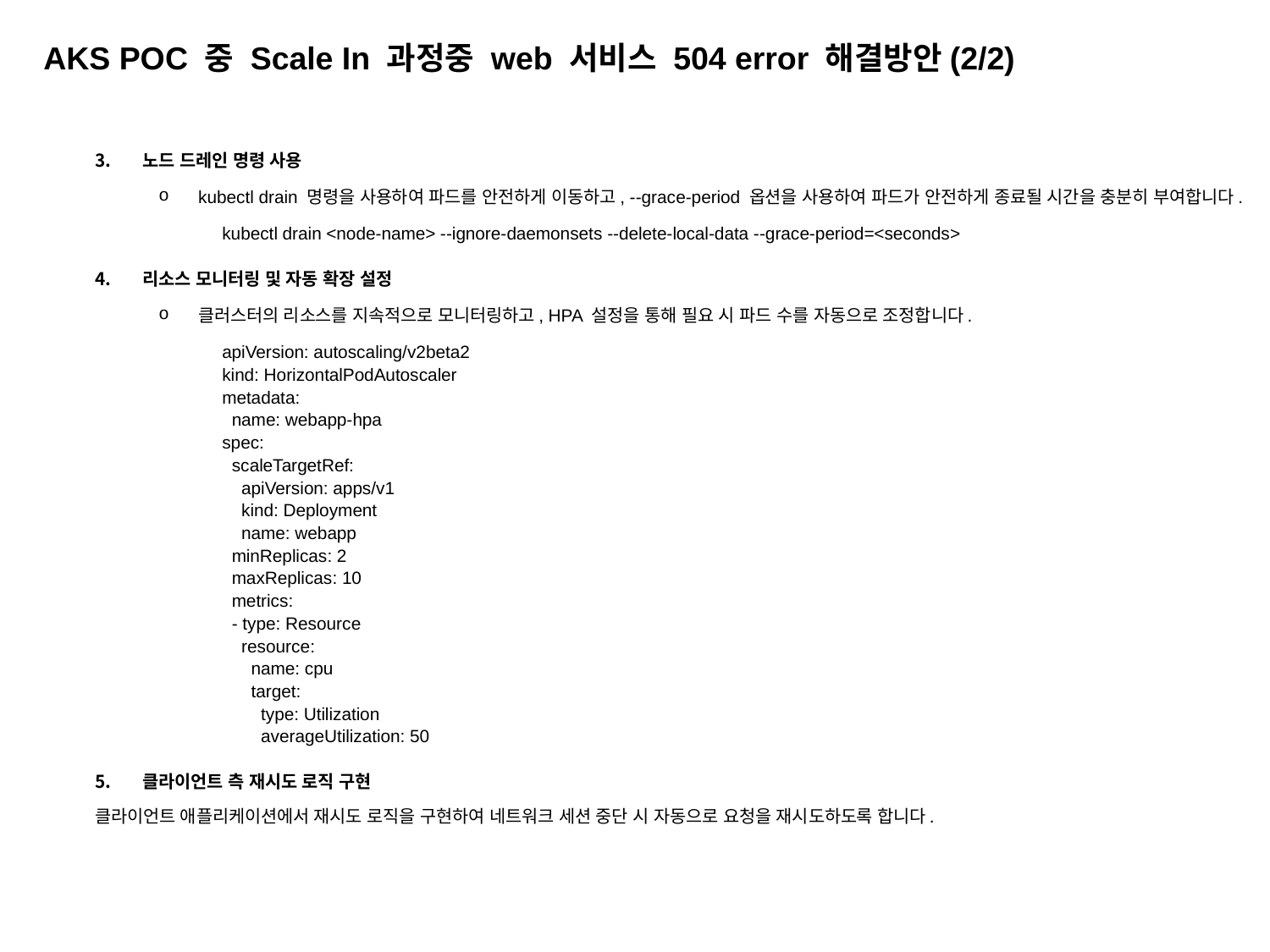

AKS POC 중 Scale In 과정중 web 서비스 504 error 해결방안(2/2)
노드 드레인 명령 사용
kubectl drain 명령을 사용하여 파드를 안전하게 이동하고, --grace-period 옵션을 사용하여 파드가 안전하게 종료될 시간을 충분히 부여합니다.
kubectl drain <node-name> --ignore-daemonsets --delete-local-data --grace-period=<seconds>

리소스 모니터링 및 자동 확장 설정
클러스터의 리소스를 지속적으로 모니터링하고, HPA 설정을 통해 필요 시 파드 수를 자동으로 조정합니다.
apiVersion: autoscaling/v2beta2
kind: HorizontalPodAutoscaler
metadata:
  name: webapp-hpa
spec:
  scaleTargetRef:
    apiVersion: apps/v1
    kind: Deployment
    name: webapp
  minReplicas: 2
  maxReplicas: 10
  metrics:
  - type: Resource
    resource:
      name: cpu
      target:
        type: Utilization
        averageUtilization: 50

클라이언트 측 재시도 로직 구현
클라이언트 애플리케이션에서 재시도 로직을 구현하여 네트워크 세션 중단 시 자동으로 요청을 재시도하도록 합니다.